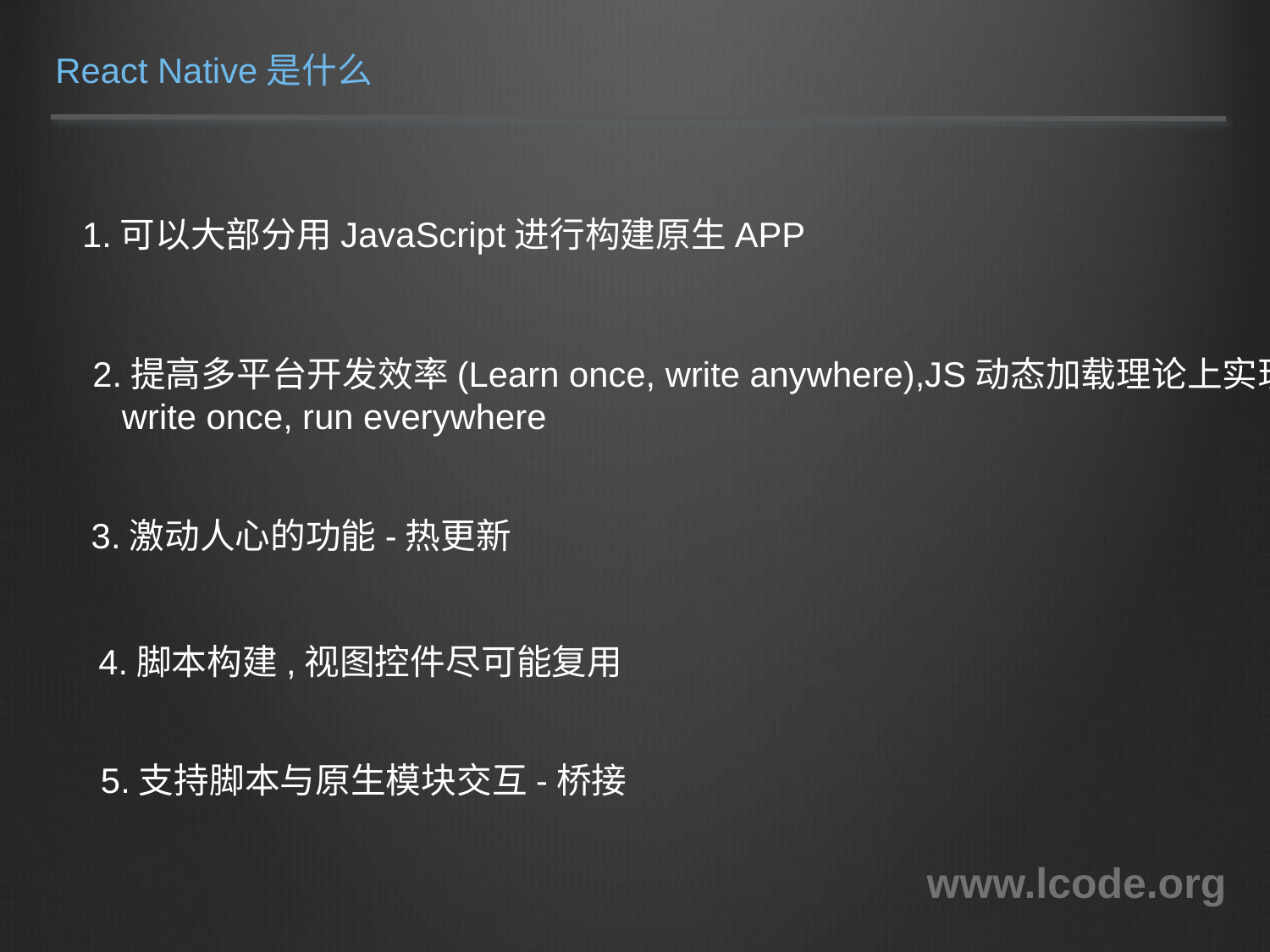

React Native是什么
1.可以大部分用JavaScript进行构建原生APP
2.提高多平台开发效率(Learn once, write anywhere),JS动态加载理论上实现
   write once, run everywhere
3.激动人心的功能-热更新
4.脚本构建,视图控件尽可能复用
5.支持脚本与原生模块交互-桥接